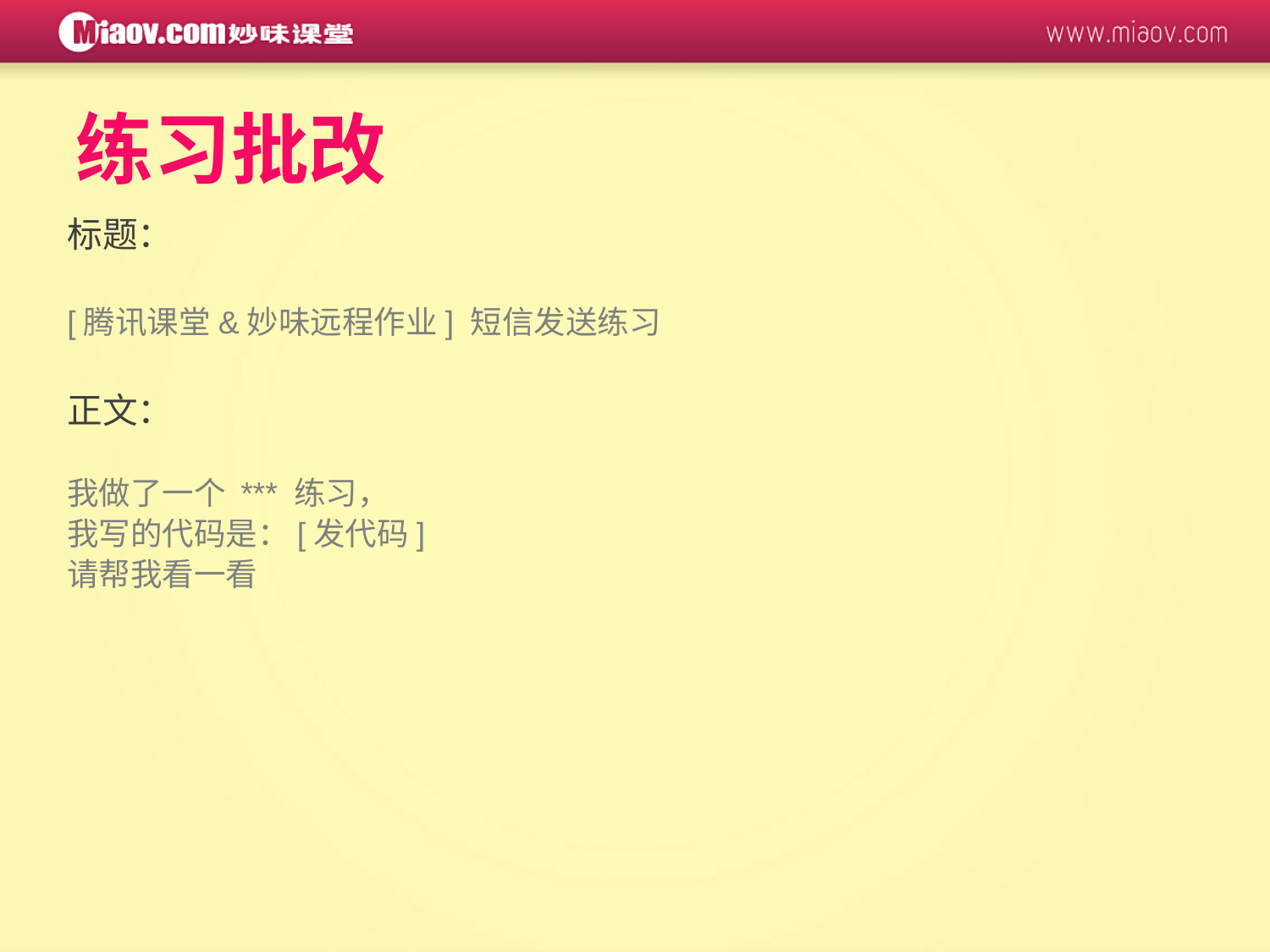

# 练习批改

标题：

[腾讯课堂&妙味远程作业] 短信发送练习

正文：

我做了一个 *** 练习，
我写的代码是：[发代码]
请帮我看一看